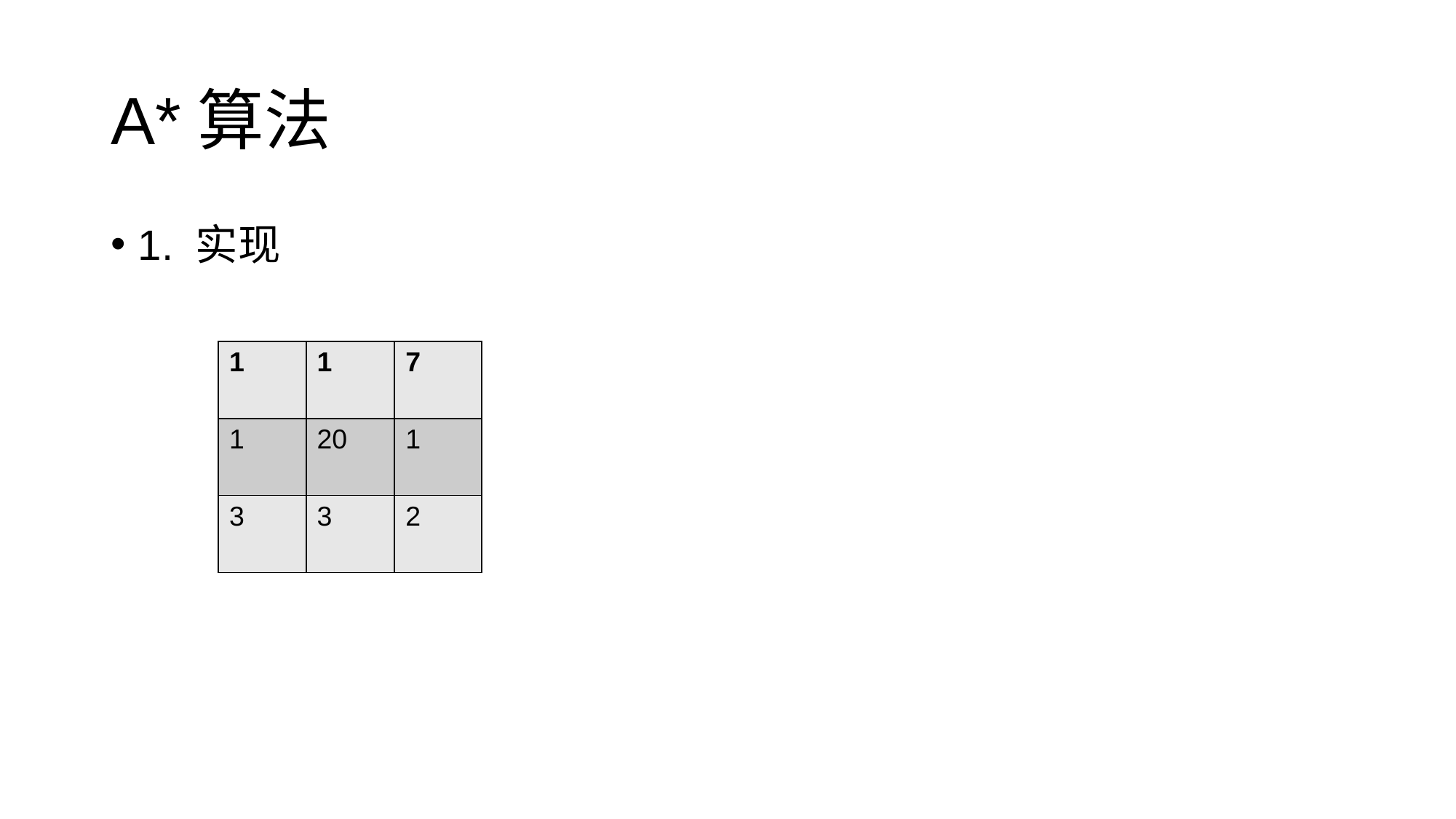

# A*算法
1. 实现
| 1 | 1 | 7 |
| --- | --- | --- |
| 1 | 20 | 1 |
| 3 | 3 | 2 |